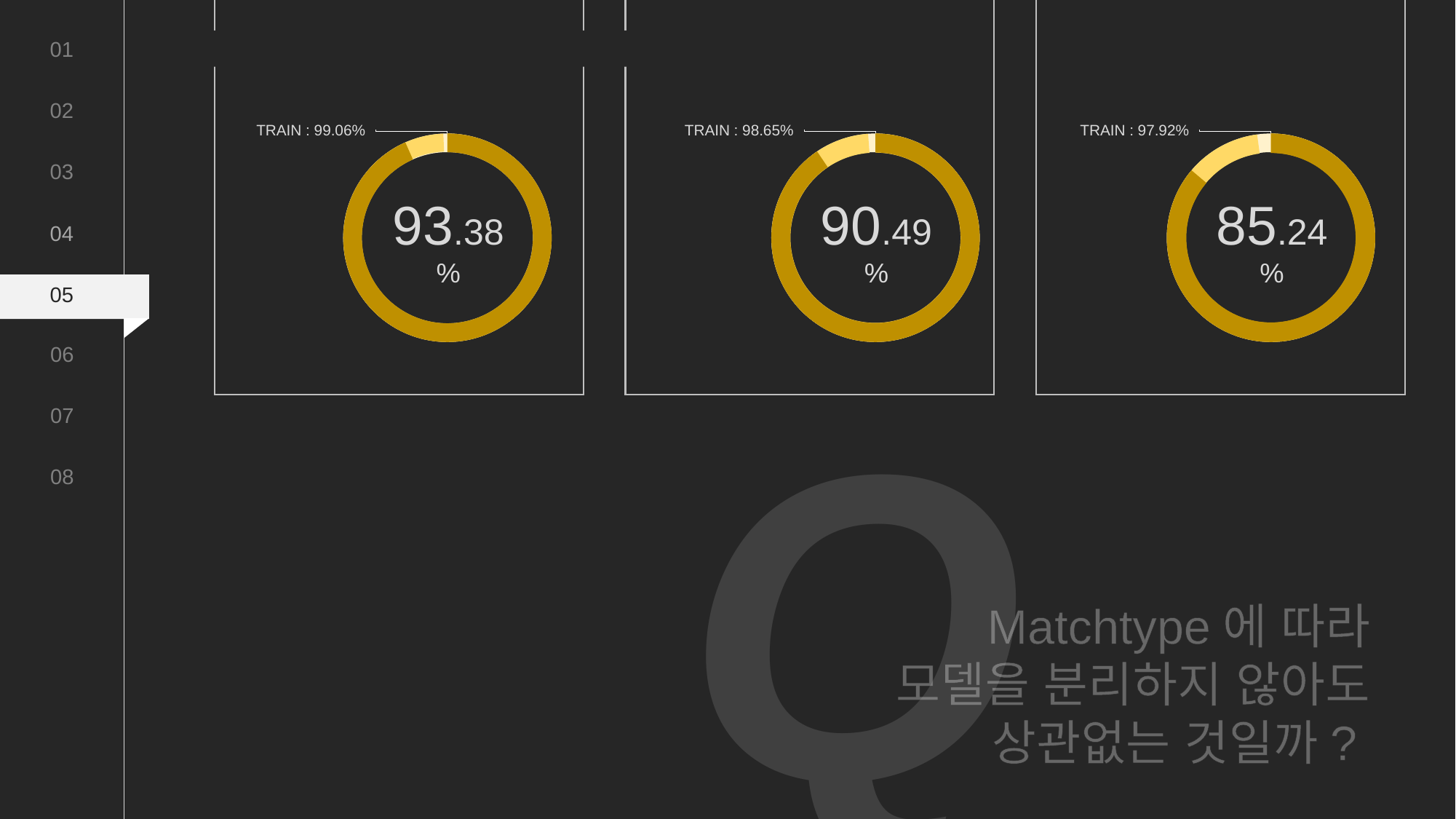

01
FEATURE IMPORTANCE  상위 6개 컬럼들만으로 모델링 시 예측력
02
TRAIN : 99.06%

93.38
%

TRAIN : 98.65%

90.49
%

TRAIN : 97.92%

85.24
%

03
04

05
06
Q
07
08
Matchtype에 따라
모델을 분리하지 않아도
상관없는 것일까?